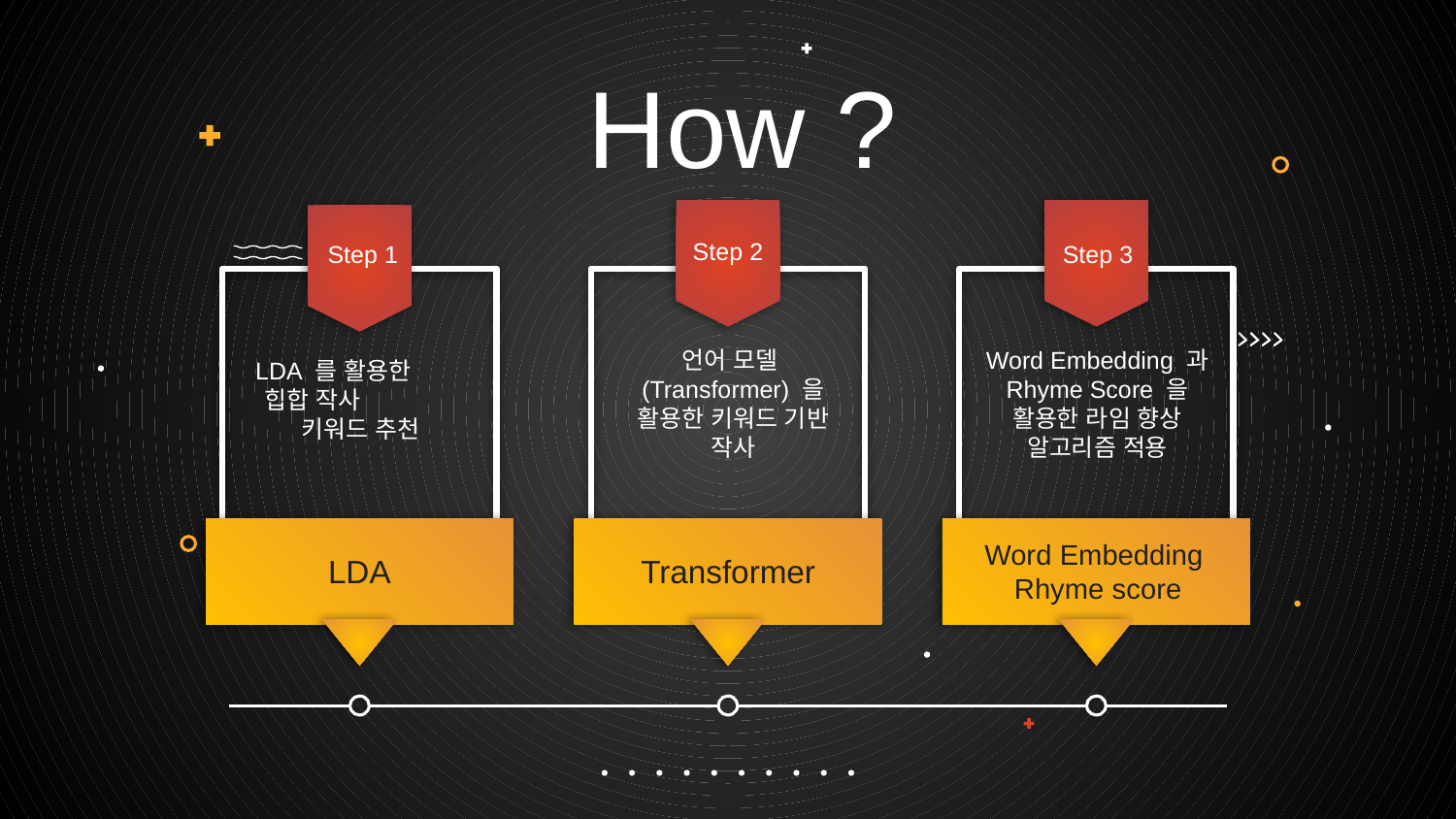

How ?

Step 1

Step 2
Step 3

LDA 를 활용한         힙합 작사               키워드 추천
언어 모델  (Transformer) 을 활용한 키워드 기반 작사
Word Embedding 과 Rhyme Score 을 활용한 라임 향상 알고리즘 적용

Word Embedding  Rhyme score
LDA
Transformer